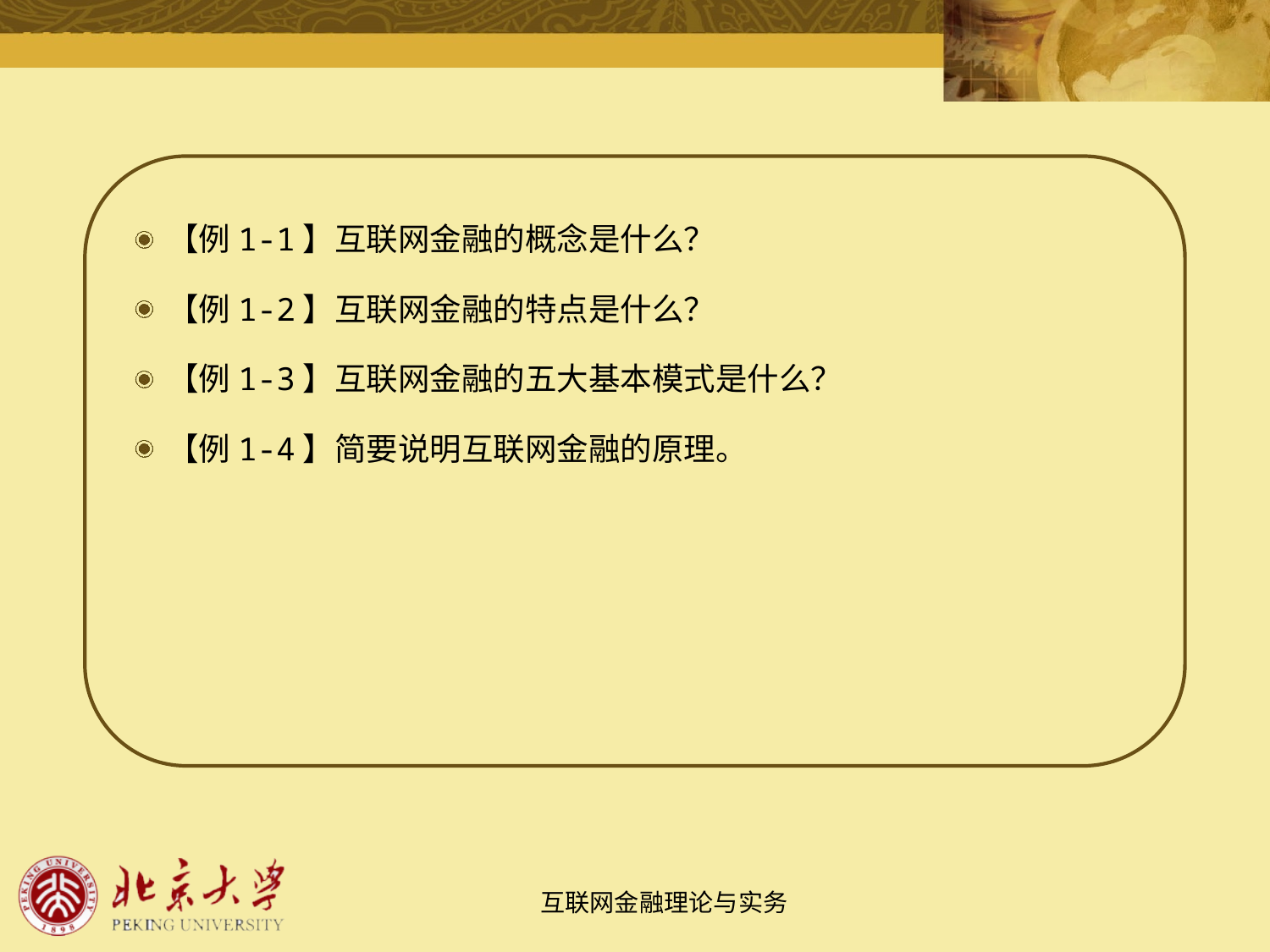

【例1-1】互联网金融的概念是什么？
【例1-2】互联网金融的特点是什么？
【例1-3】互联网金融的五大基本模式是什么？
【例1-4】简要说明互联网金融的原理。